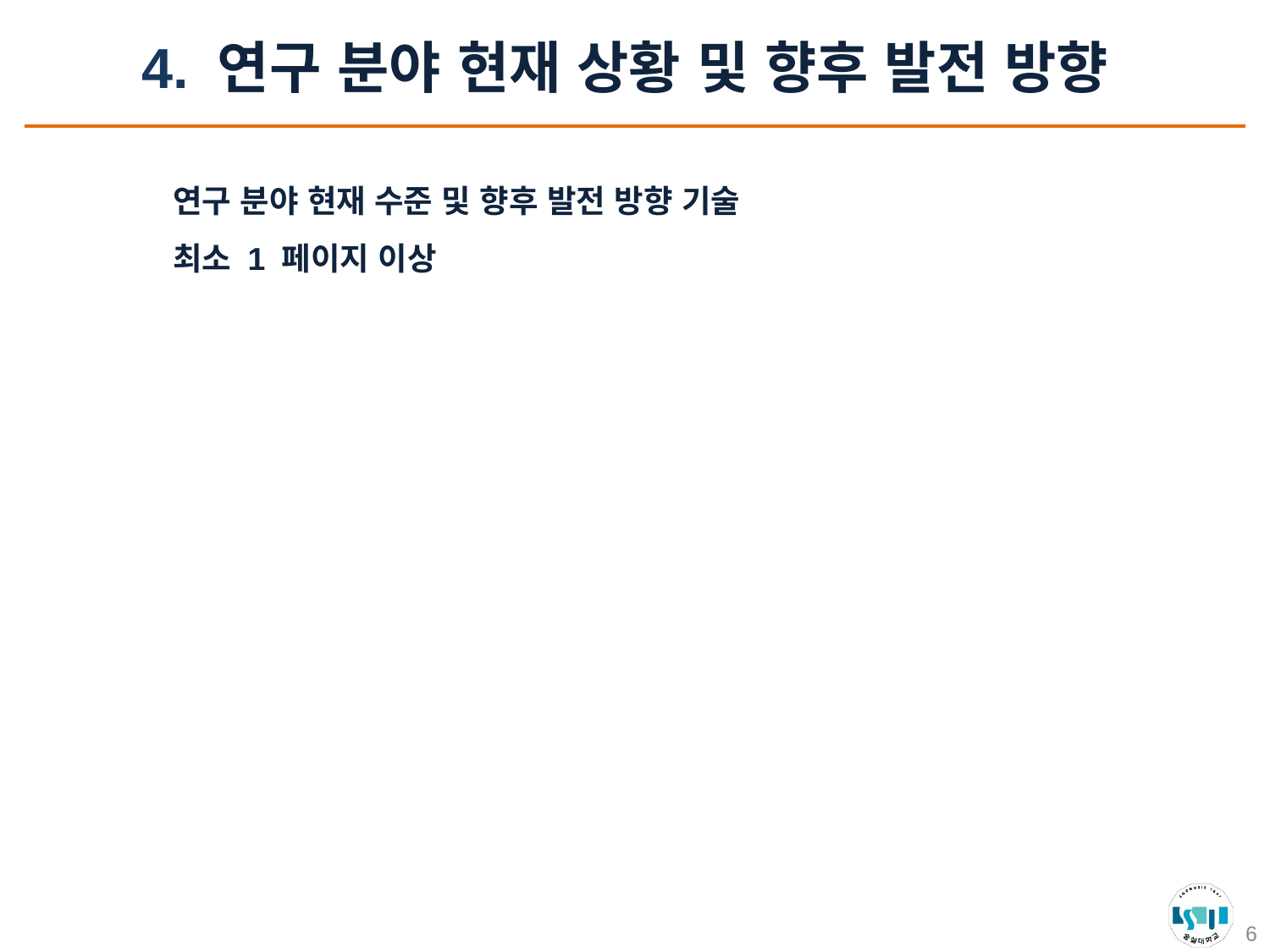

4. 연구 분야 현재 상황 및 향후 발전 방향
연구 분야 현재 수준 및 향후 발전 방향 기술
최소 1 페이지 이상
6